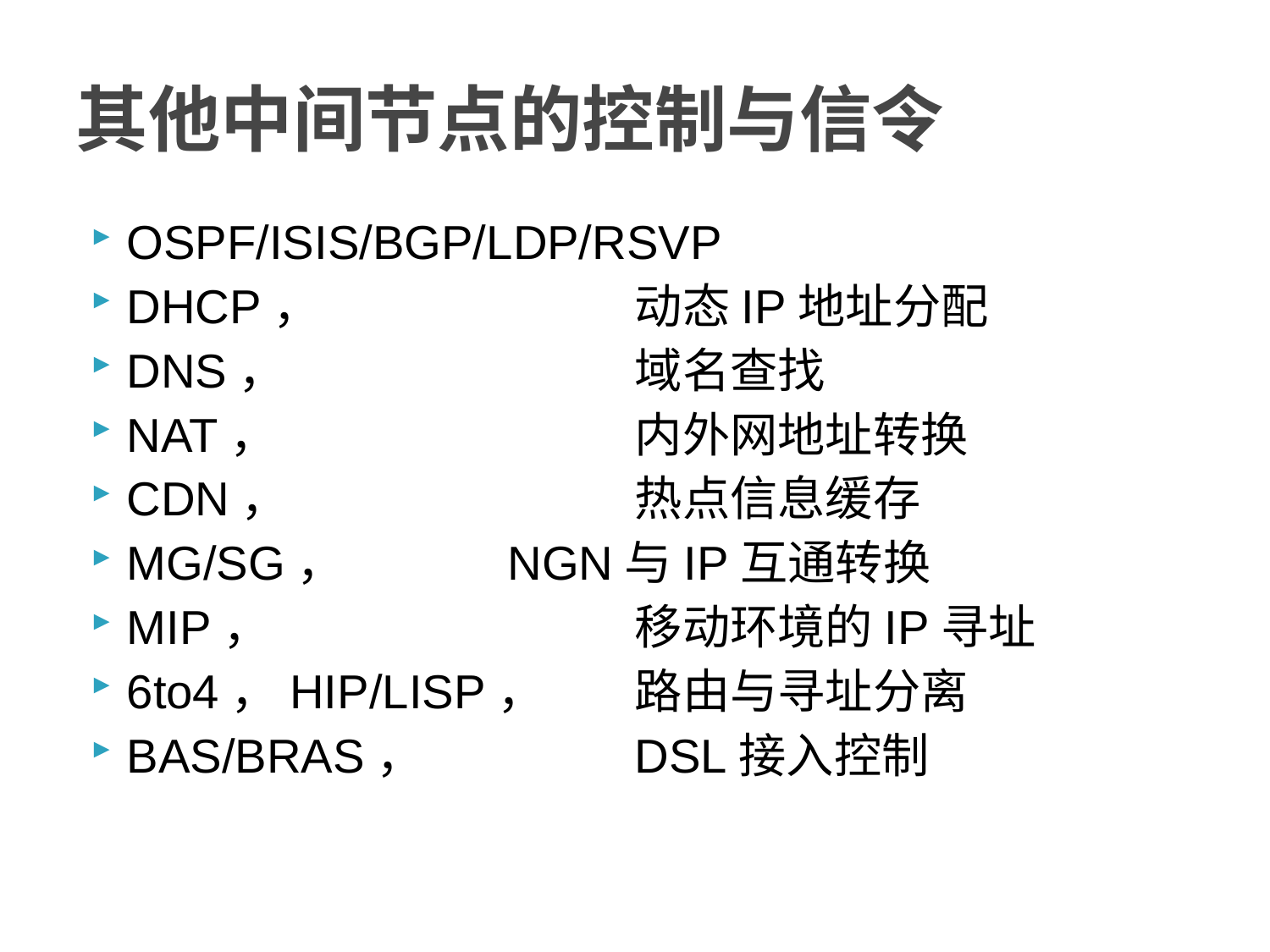

# 其他中间节点的控制与信令
OSPF/ISIS/BGP/LDP/RSVP
DHCP，			动态IP地址分配
DNS，			域名查找
NAT，			内外网地址转换
CDN，			热点信息缓存
MG/SG，		NGN与IP互通转换
MIP，			移动环境的IP寻址
6to4，HIP/LISP，	路由与寻址分离
BAS/BRAS，		DSL接入控制